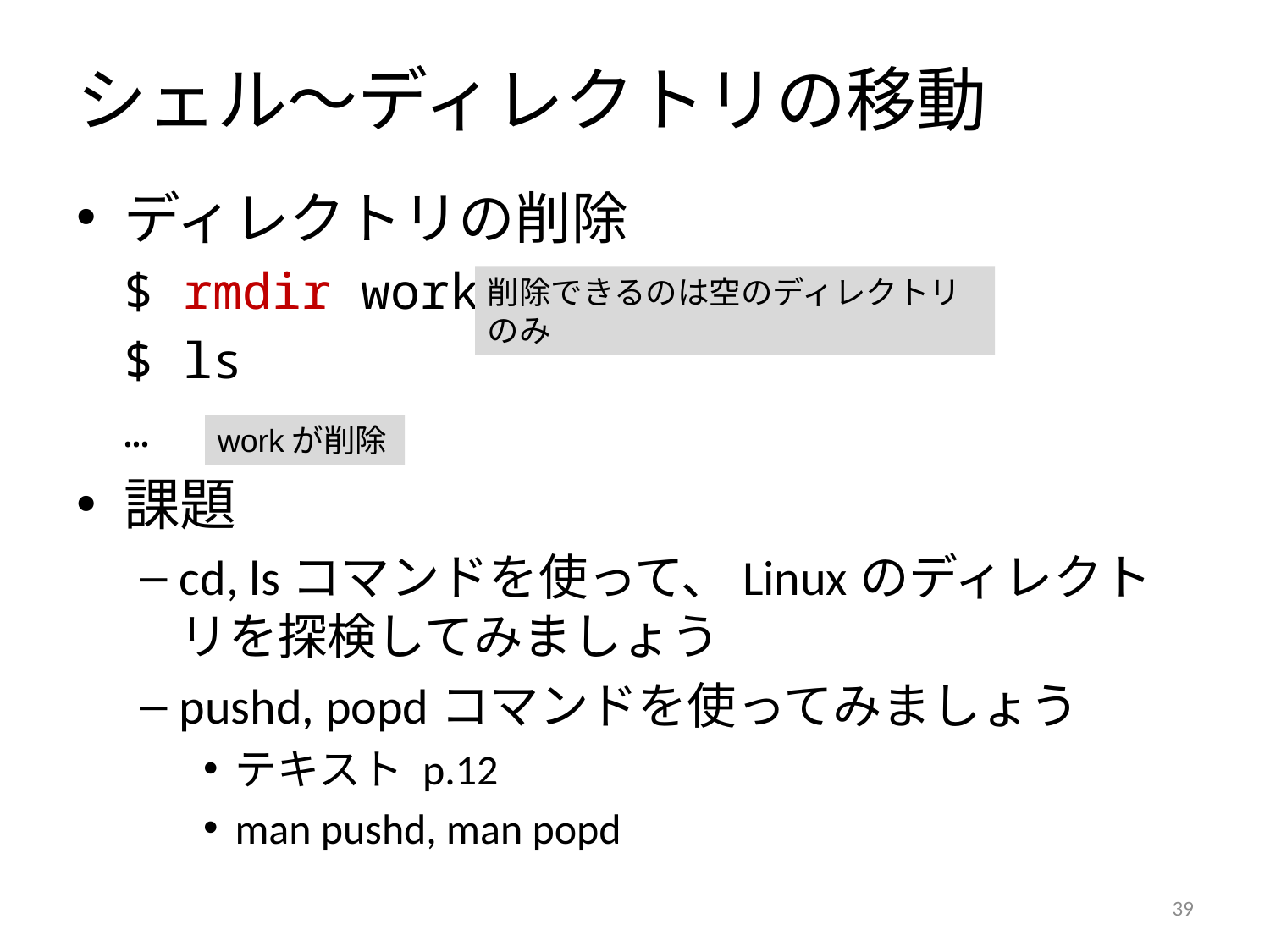

# シェル～ディレクトリの移動
ディレクトリの削除
	$ rmdir work
	$ ls
	…
課題
cd, lsコマンドを使って、Linuxのディレクトリを探検してみましょう
pushd, popdコマンドを使ってみましょう
テキスト p.12
man pushd, man popd

削除できるのは空のディレクトリのみ
workが削除
39